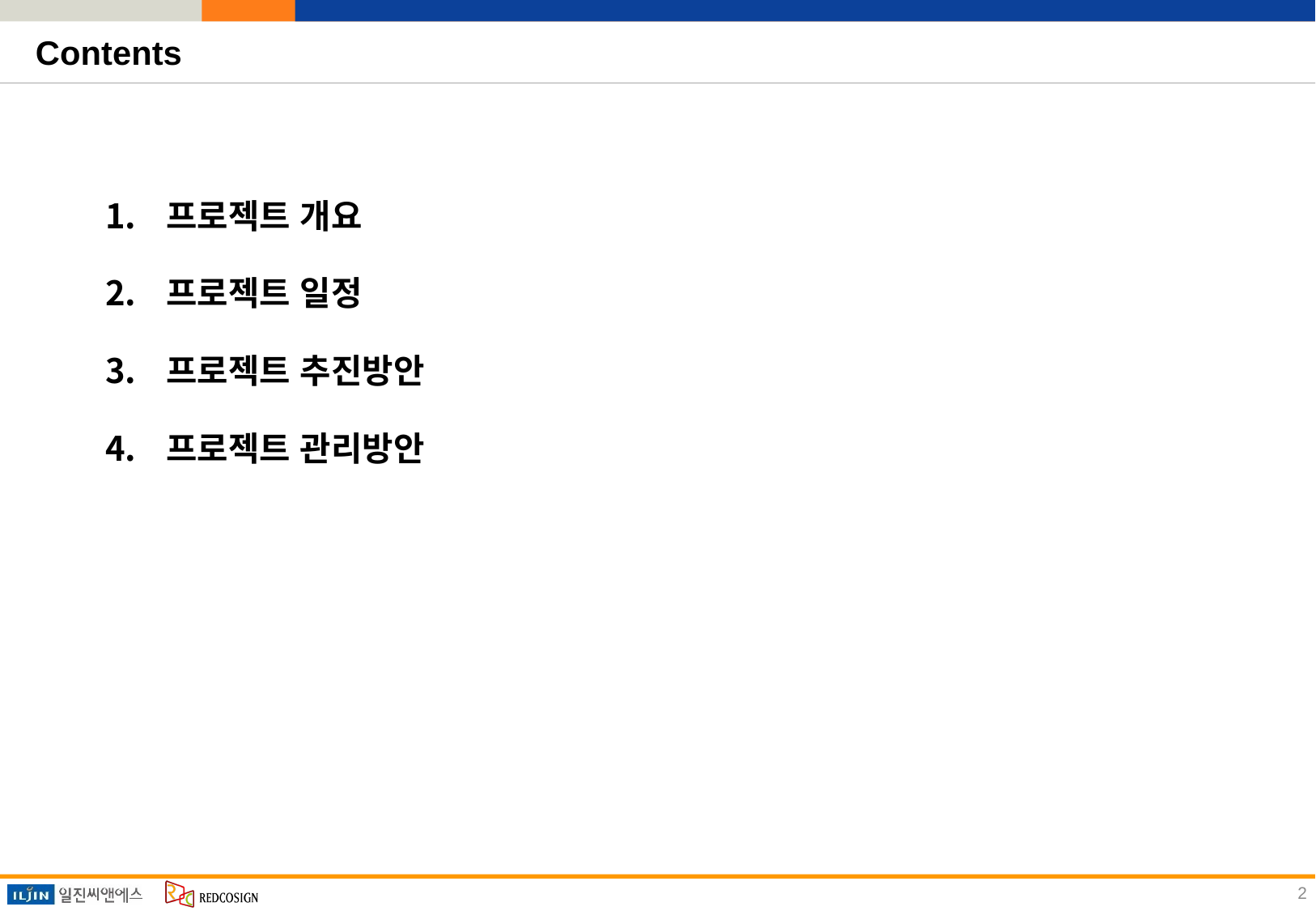

Contents
프로젝트 개요
프로젝트 일정
프로젝트 추진방안
프로젝트 관리방안